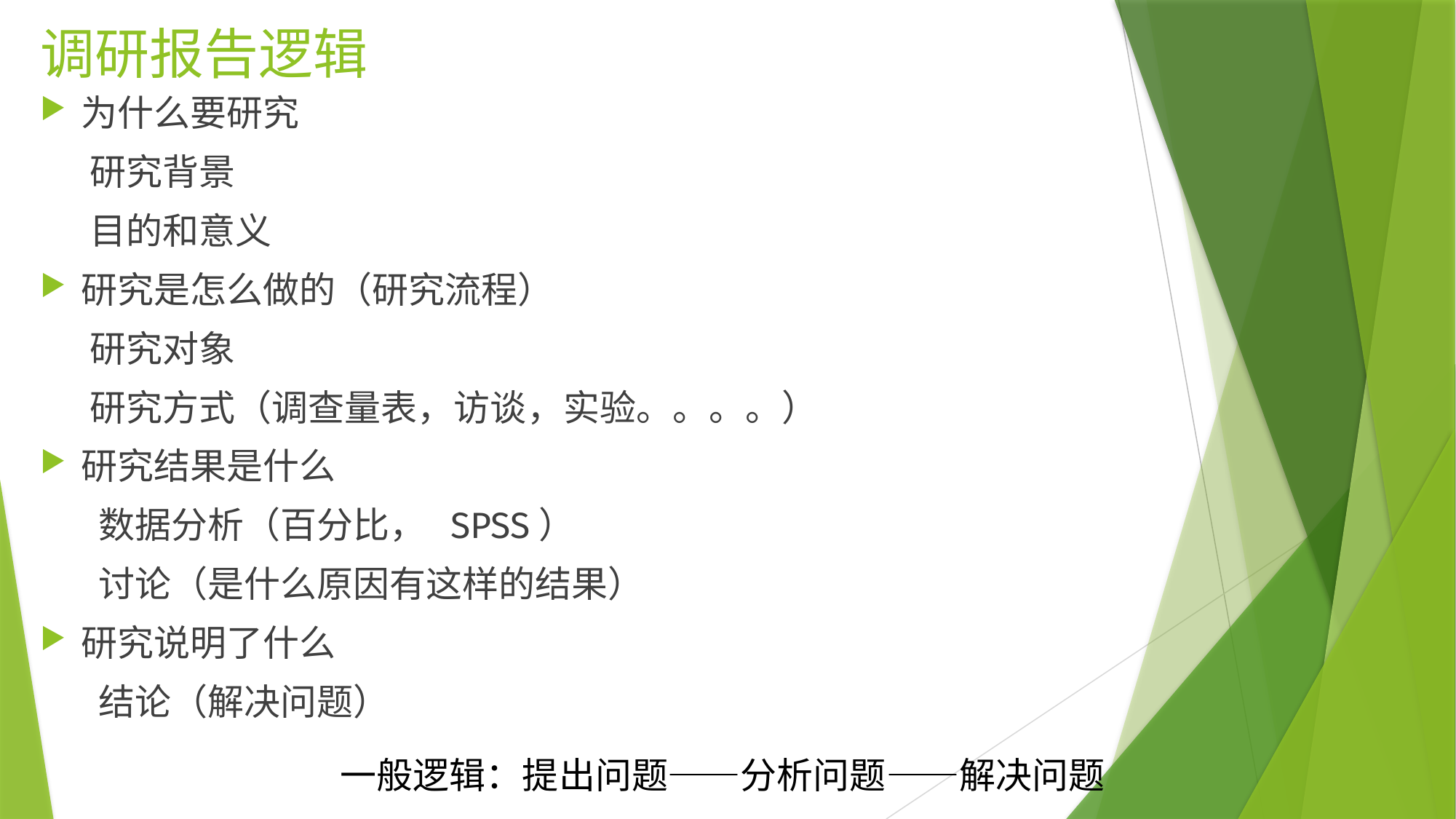

# 调研报告逻辑
为什么要研究
     研究背景
     目的和意义
研究是怎么做的（研究流程）
     研究对象
     研究方式（调查量表，访谈，实验。。。。）
研究结果是什么
      数据分析（百分比，  SPSS）
      讨论（是什么原因有这样的结果）
研究说明了什么
      结论（解决问题）
一般逻辑：提出问题——分析问题——解决问题